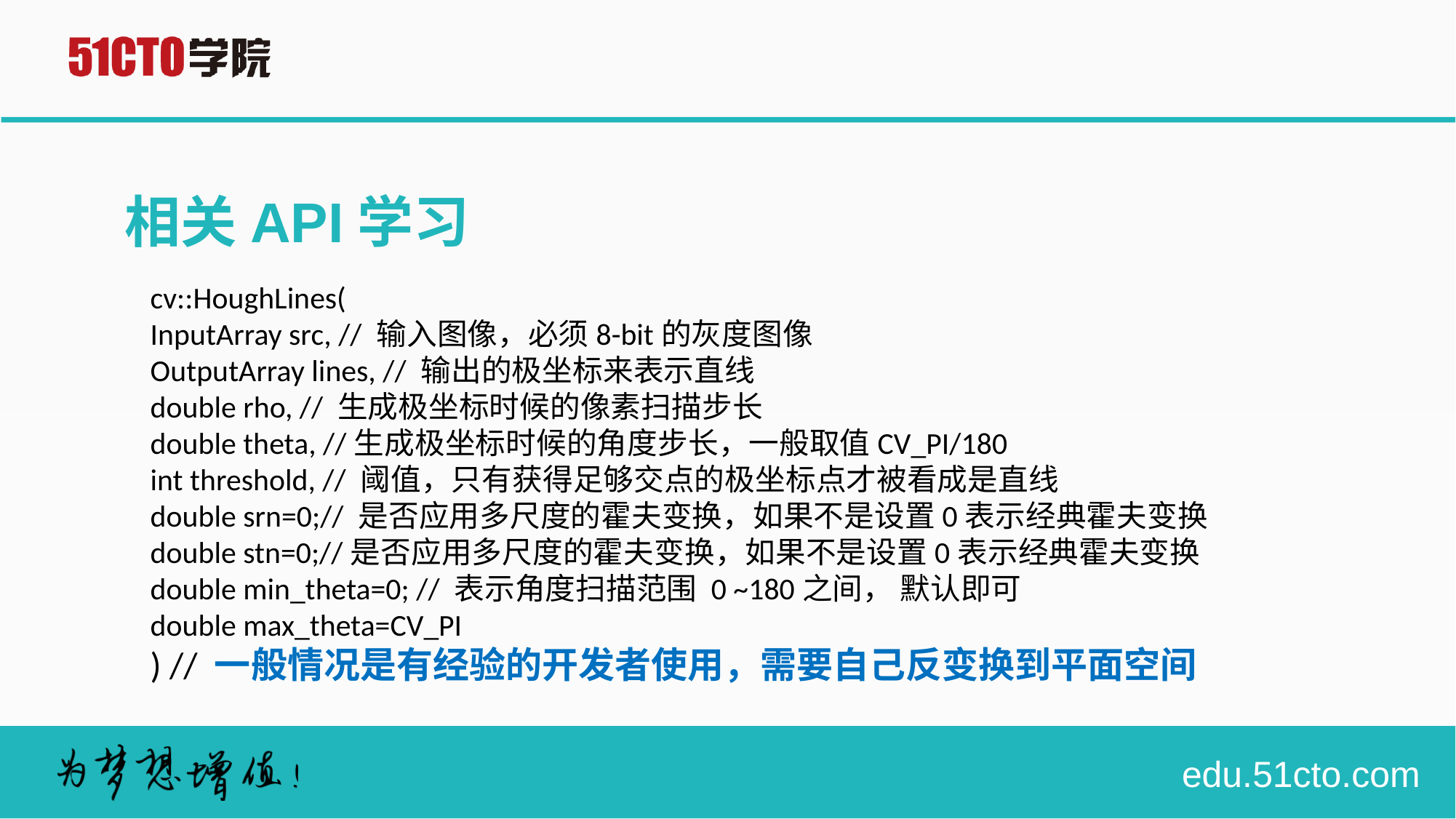

# 相关API学习
cv::HoughLines(
InputArray src, // 输入图像，必须8-bit的灰度图像
OutputArray lines, // 输出的极坐标来表示直线
double rho, // 生成极坐标时候的像素扫描步长
double theta, //生成极坐标时候的角度步长，一般取值CV_PI/180
int threshold, // 阈值，只有获得足够交点的极坐标点才被看成是直线
double srn=0;// 是否应用多尺度的霍夫变换，如果不是设置0表示经典霍夫变换
double stn=0;//是否应用多尺度的霍夫变换，如果不是设置0表示经典霍夫变换
double min_theta=0; // 表示角度扫描范围 0 ~180之间， 默认即可
double max_theta=CV_PI
) // 一般情况是有经验的开发者使用，需要自己反变换到平面空间